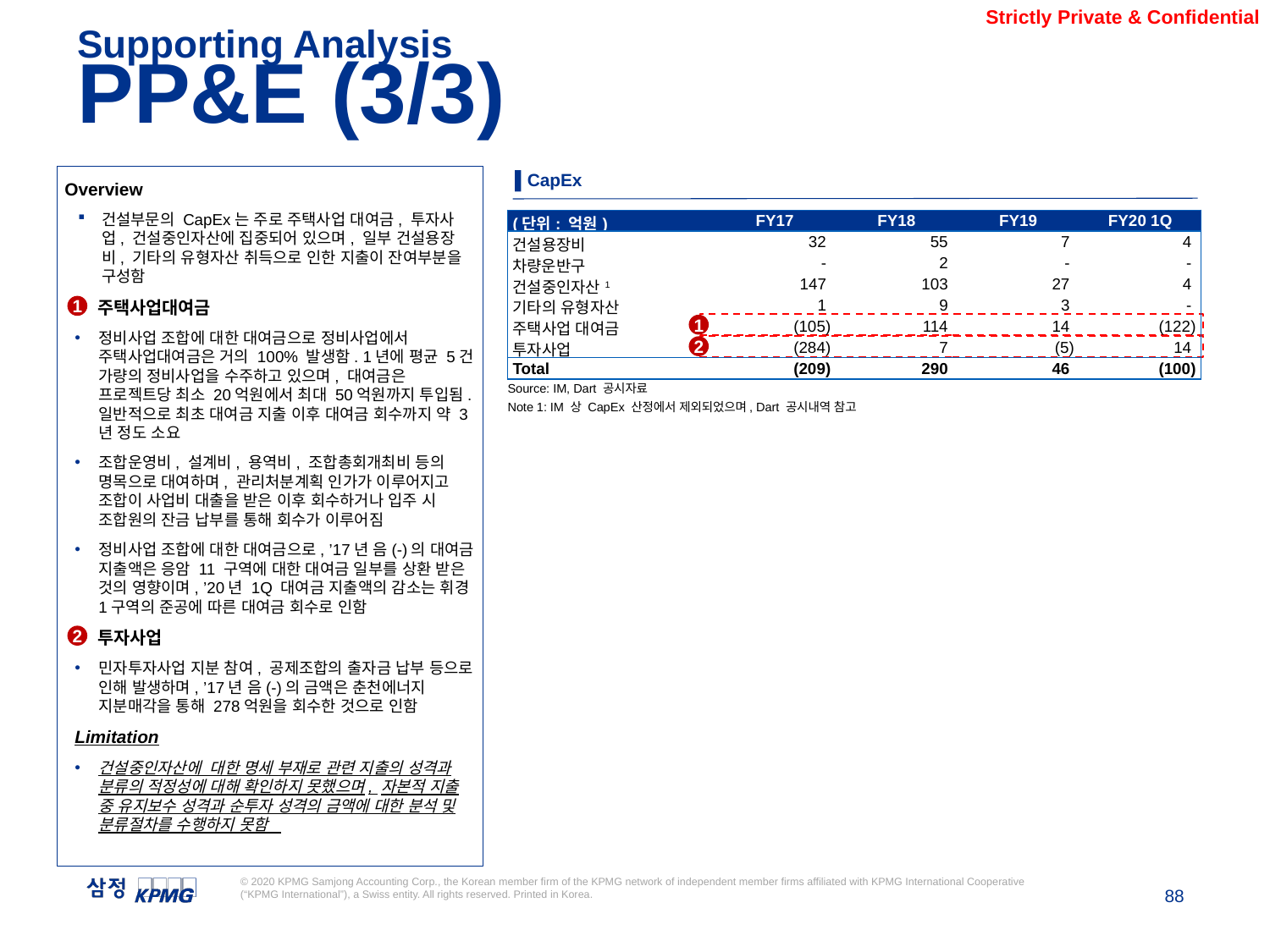

Supporting Analysis
PP&E (3/3)
▌CapEx

Overview
건설부문의 CapEx는 주로 주택사업 대여금, 투자사업, 건설중인자산에 집중되어 있으며, 일부 건설용장비, 기타의 유형자산 취득으로 인한 지출이 잔여부분을 구성함
      주택사업대여금
정비사업 조합에 대한 대여금으로 정비사업에서 주택사업대여금은 거의 100% 발생함. 1년에 평균 5건 가량의 정비사업을 수주하고 있으며, 대여금은 프로젝트당 최소 20억원에서 최대 50억원까지 투입됨. 일반적으로 최초 대여금 지출 이후 대여금 회수까지 약 3년 정도 소요
조합운영비, 설계비, 용역비, 조합총회개최비 등의 명목으로 대여하며, 관리처분계획 인가가 이루어지고 조합이 사업비 대출을 받은 이후 회수하거나 입주 시 조합원의 잔금 납부를 통해 회수가 이루어짐
정비사업 조합에 대한 대여금으로, ’17년 음(-)의 대여금 지출액은 응암 11 구역에 대한 대여금 일부를 상환 받은 것의 영향이며, ’20년 1Q 대여금 지출액의 감소는 휘경 1구역의 준공에 따른 대여금 회수로 인함
      투자사업
민자투자사업 지분 참여, 공제조합의 출자금 납부 등으로 인해 발생하며, ’17년 음(-)의 금액은 춘천에너지 지분매각을 통해 278억원을 회수한 것으로 인함
Limitation
건설중인자산에  대한 명세 부재로 관련 지출의 성격과 분류의 적정성에 대해 확인하지 못했으며, 자본적 지출 중 유지보수 성격과 순투자 성격의 금액에 대한 분석 및 분류절차를 수행하지 못함

| (단위: 억원) | FY17 | FY18 | FY19 | FY20 1Q |
| --- | --- | --- | --- | --- |
| 건설용장비 | 32 | 55 | 7 | 4 |
| 차량운반구 | - | 2 | - | - |
| 건설중인자산1 | 147 | 103 | 27 | 4 |
| 기타의 유형자산 | 1 | 9 | 3 | - |
| 주택사업 대여금 | (105) | 114 | 14 | (122) |
| 투자사업 | (284) | 7 | (5) | 14 |
| Total | (209) | 290 | 46 | (100) |
1

1

2
Source: IM, Dart 공시자료
Note 1: IM 상 CapEx 산정에서 제외되었으며, Dart 공시내역 참고
2